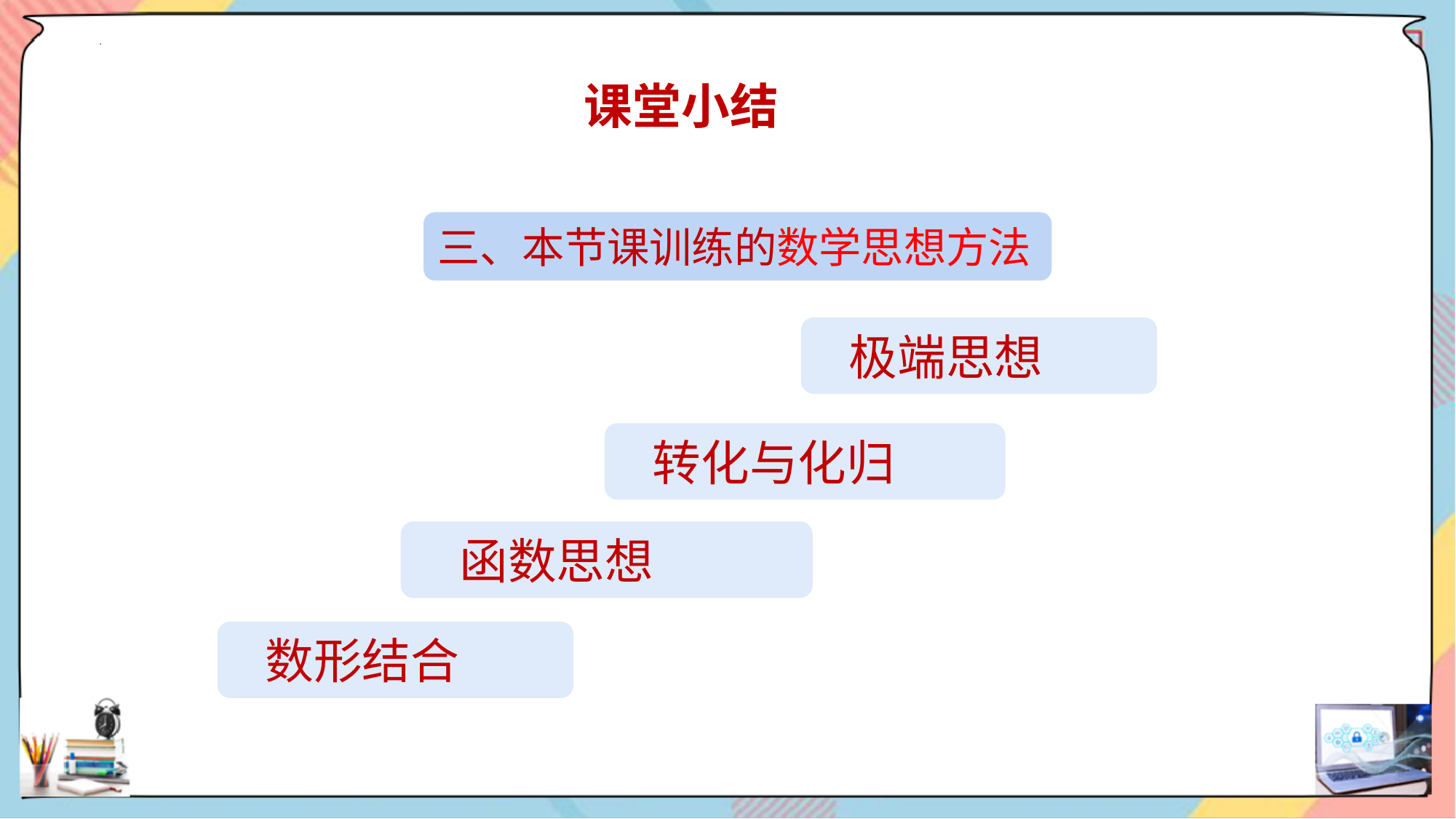

课堂小结
三、本节课训练的数学思想方法
  极端思想
  转化与化归
   函数思想
  数形结合